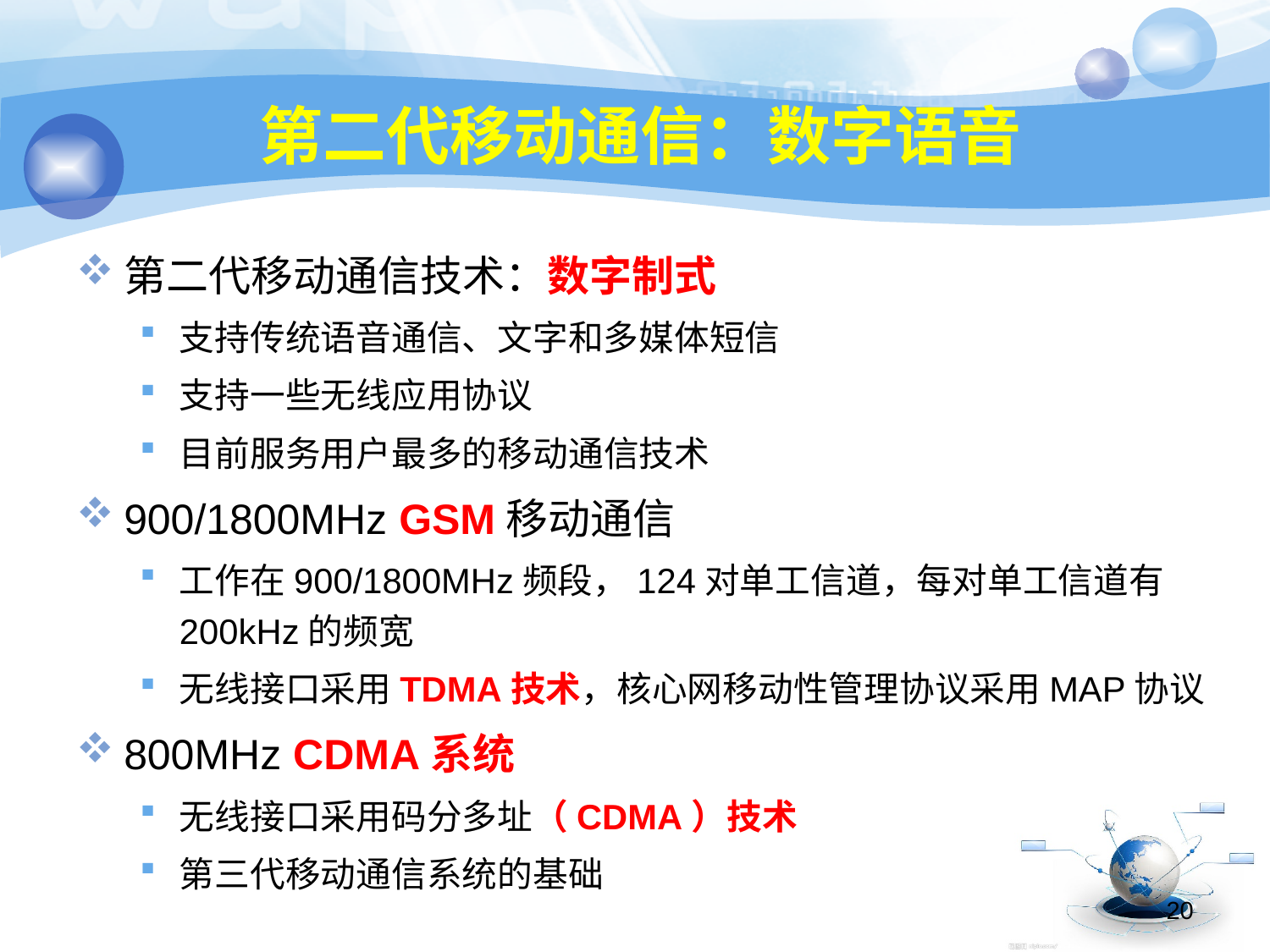

# 第二代移动通信：数字语音
第二代移动通信技术：数字制式
支持传统语音通信、文字和多媒体短信
支持一些无线应用协议
目前服务用户最多的移动通信技术
900/1800MHz GSM移动通信
工作在900/1800MHz频段，124对单工信道，每对单工信道有200kHz的频宽
无线接口采用TDMA技术，核心网移动性管理协议采用MAP协议
800MHz CDMA系统
无线接口采用码分多址（CDMA）技术
第三代移动通信系统的基础

20